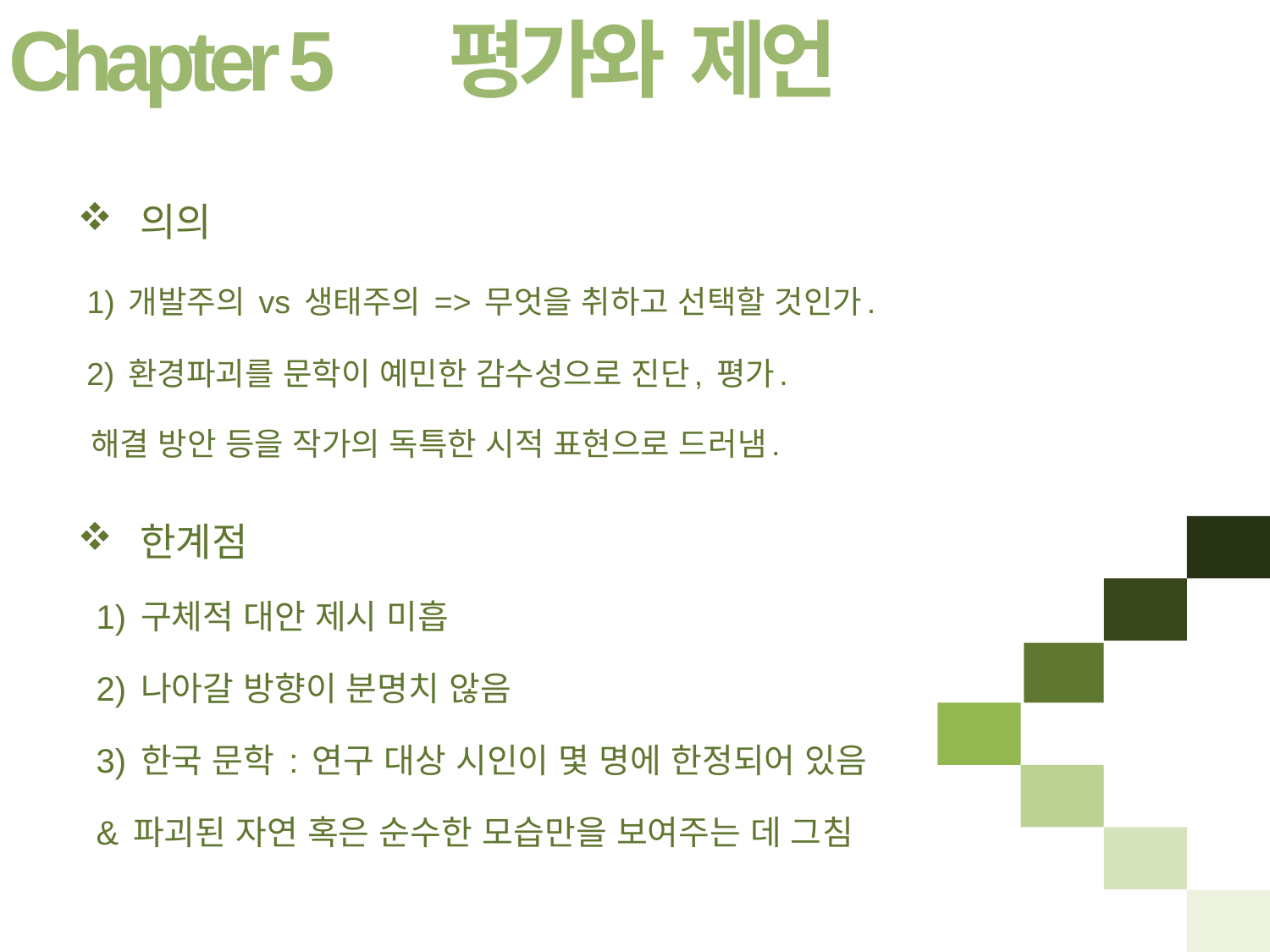

Chapter 5
평가와  제언
 의의
 1) 개발주의 vs 생태주의 => 무엇을 취하고 선택할 것인가.
 2) 환경파괴를 문학이 예민한 감수성으로 진단, 평가.
 해결 방안 등을 작가의 독특한 시적 표현으로 드러냄.

 한계점
  1) 구체적 대안 제시 미흡
  2) 나아갈 방향이 분명치 않음
  3) 한국 문학 : 연구 대상 시인이 몇 명에 한정되어 있음
  & 파괴된 자연 혹은 순수한 모습만을 보여주는 데 그침